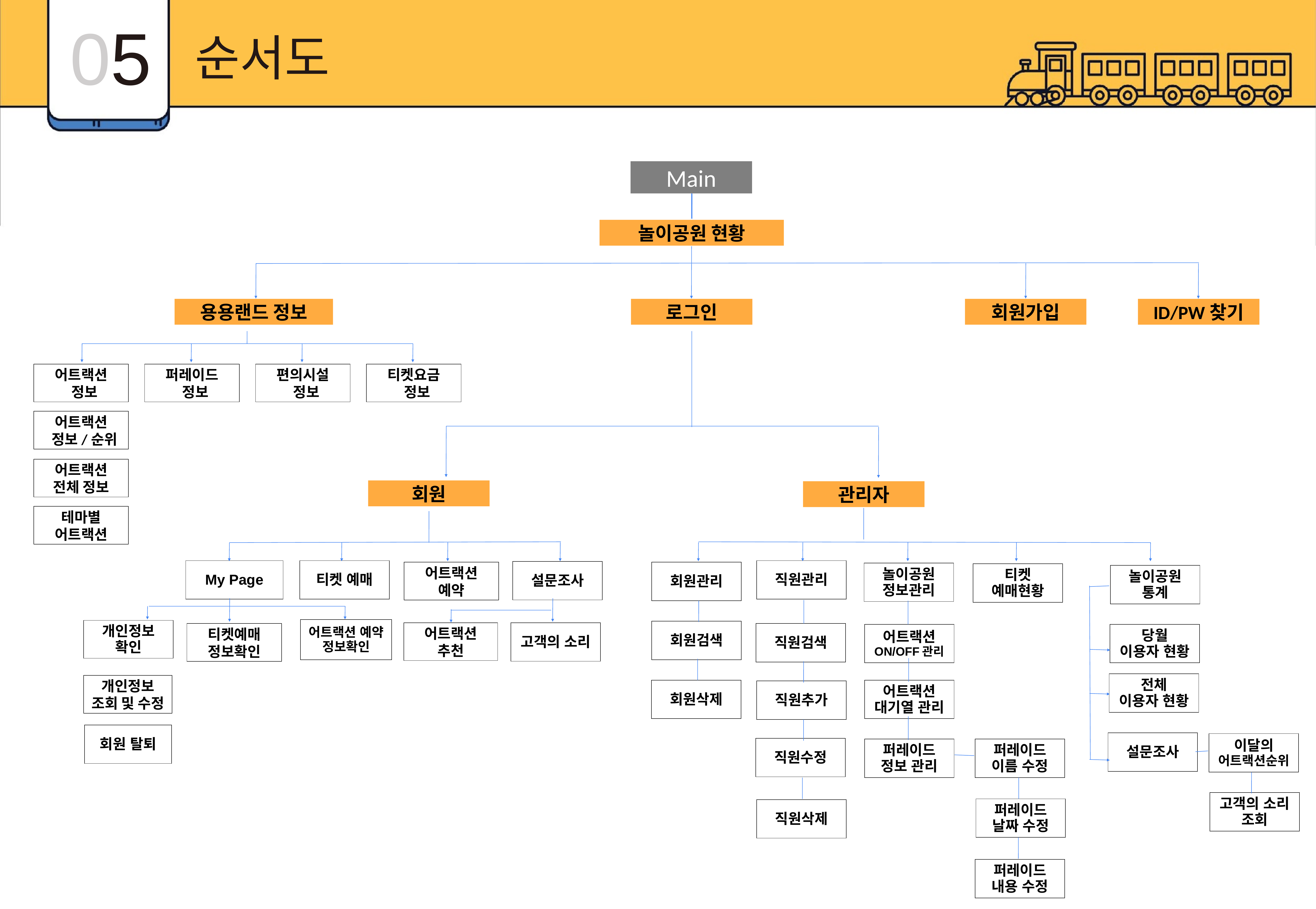

05
순서도
Main
놀이공원 현황
용용랜드 정보
회원가입
ID/PW찾기
로그인
퍼레이드
 정보
편의시설
 정보
티켓요금
 정보
어트랙션
 정보
어트랙션
 정보/순위
어트랙션
전체 정보
회원
관리자
테마별
어트랙션
| My Page |
| --- |
| 티켓 예매 |
| --- |
| 직원관리 |
| --- |
| 설문조사 |
| --- |
어트랙션
예약
| 회원관리 |
| --- |
| 놀이공원 정보관리 |
| --- |
| 티켓 예매현황 |
| --- |
| 놀이공원 통계 |
| --- |
| 어트랙션 예약 정보확인 |
| --- |
| 개인정보 확인 |
| --- |
| 회원검색 |
| --- |
어트랙션
추천
| 고객의 소리 |
| --- |
티켓예매
정보확인
| 직원검색 |
| --- |
| 당월 이용자 현황 |
| --- |
| 어트랙션 ON/OFF관리 |
| --- |
| 전체 이용자 현황 |
| --- |
개인정보
조회 및 수정
| 회원삭제 |
| --- |
| 어트랙션 대기열 관리 |
| --- |
| 직원추가 |
| --- |
| 회원 탈퇴 |
| --- |
| 설문조사 |
| --- |
| 이달의 어트랙션순위 |
| --- |
| 직원수정 |
| --- |
| 퍼레이드 정보 관리 |
| --- |
| 퍼레이드 이름 수정 |
| --- |
| 고객의 소리 조회 |
| --- |
| 퍼레이드 날짜 수정 |
| --- |
| 직원삭제 |
| --- |
| 퍼레이드 내용 수정 |
| --- |